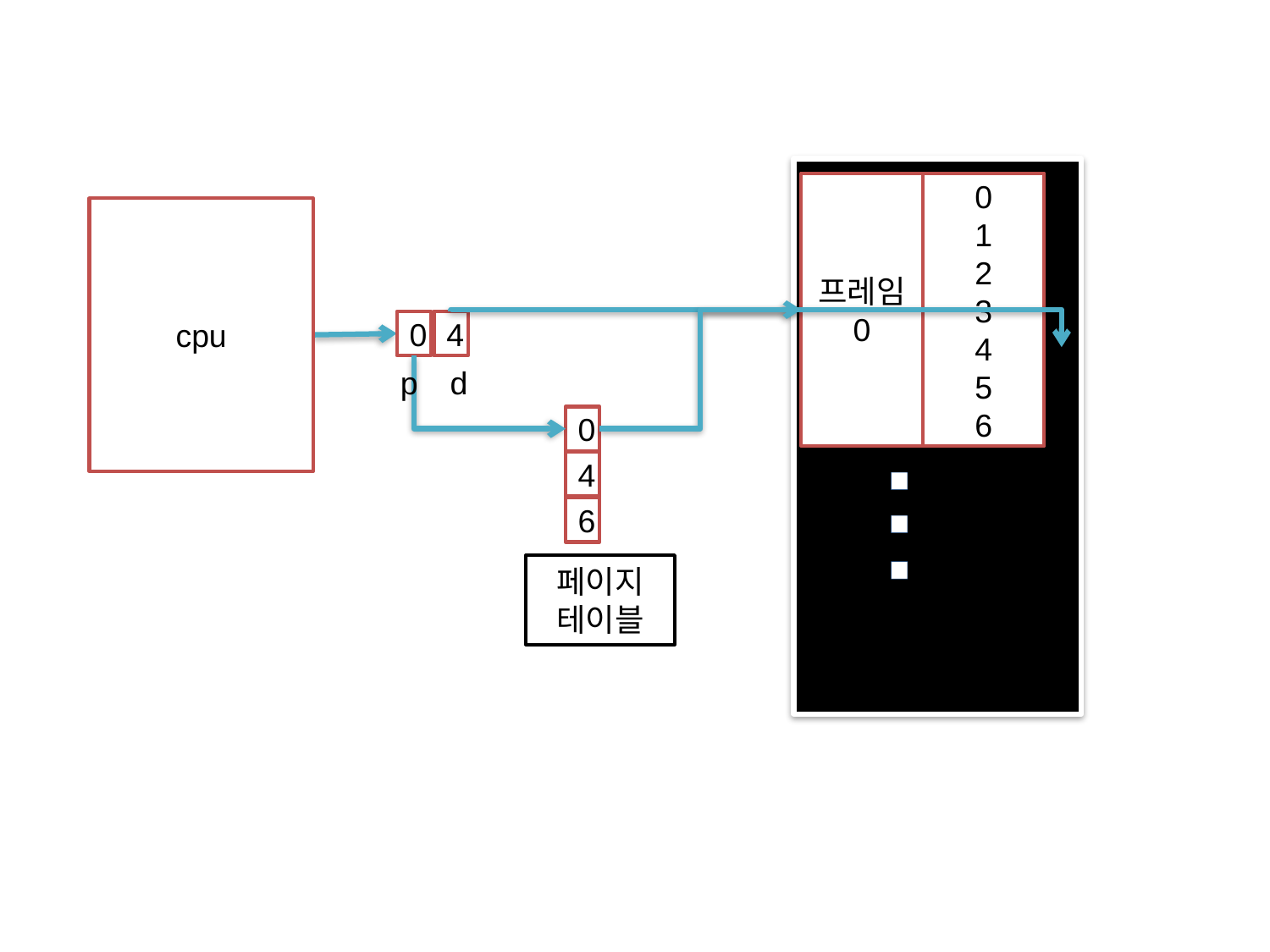

프레임 0
0
1
2
3
4
5
6
cpu
0
4
p
d
0
4
6
.
페이지 테이블
.
.